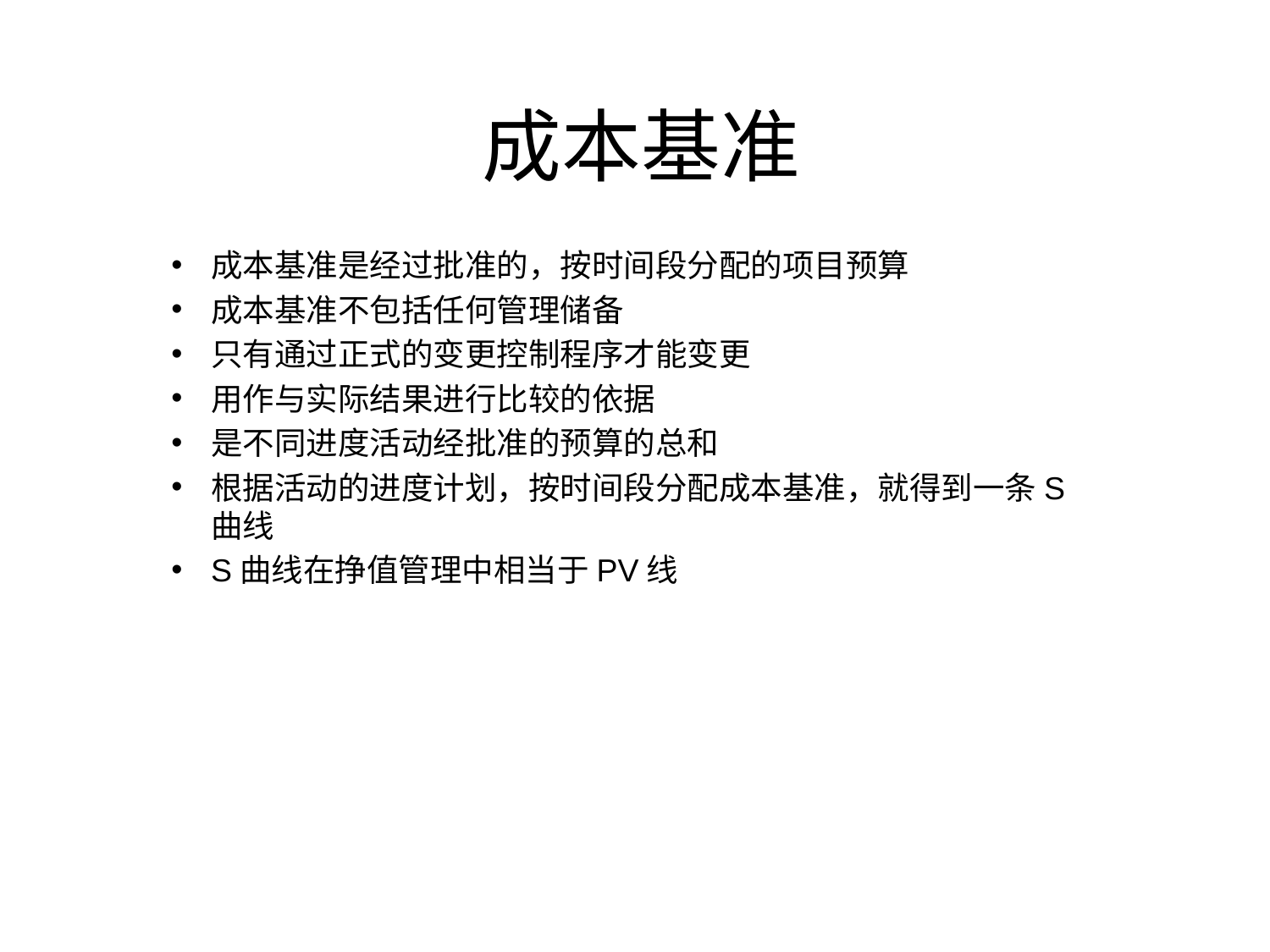

# 成本基准
成本基准是经过批准的，按时间段分配的项目预算
成本基准不包括任何管理储备
只有通过正式的变更控制程序才能变更
用作与实际结果进行比较的依据
是不同进度活动经批准的预算的总和
根据活动的进度计划，按时间段分配成本基准，就得到一条S曲线
S曲线在挣值管理中相当于PV线